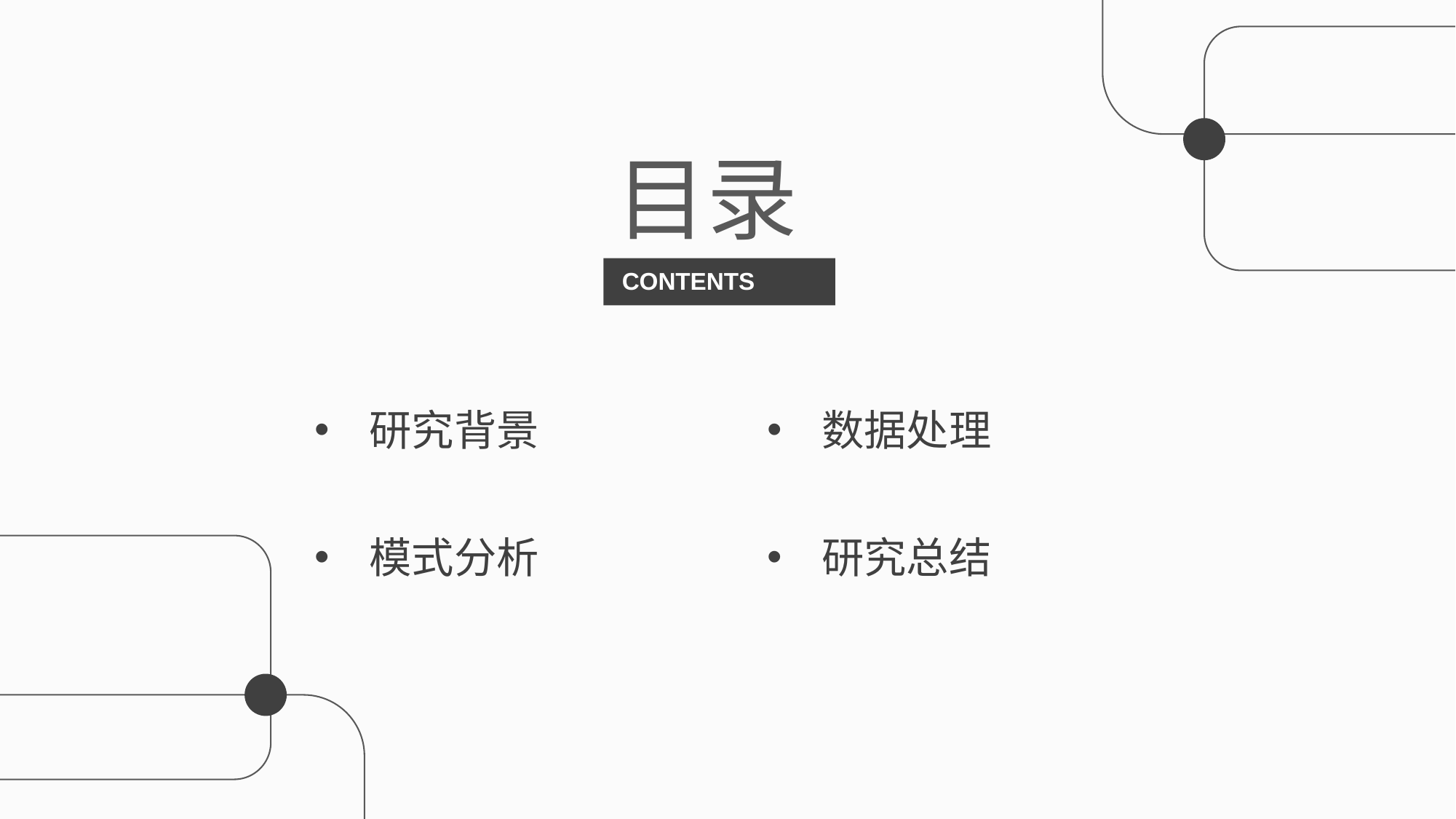

行业PPT模板http://www.1ppt.com/hangye/

目录

CONTENTS
数据处理
研究总结
研究背景
模式分析